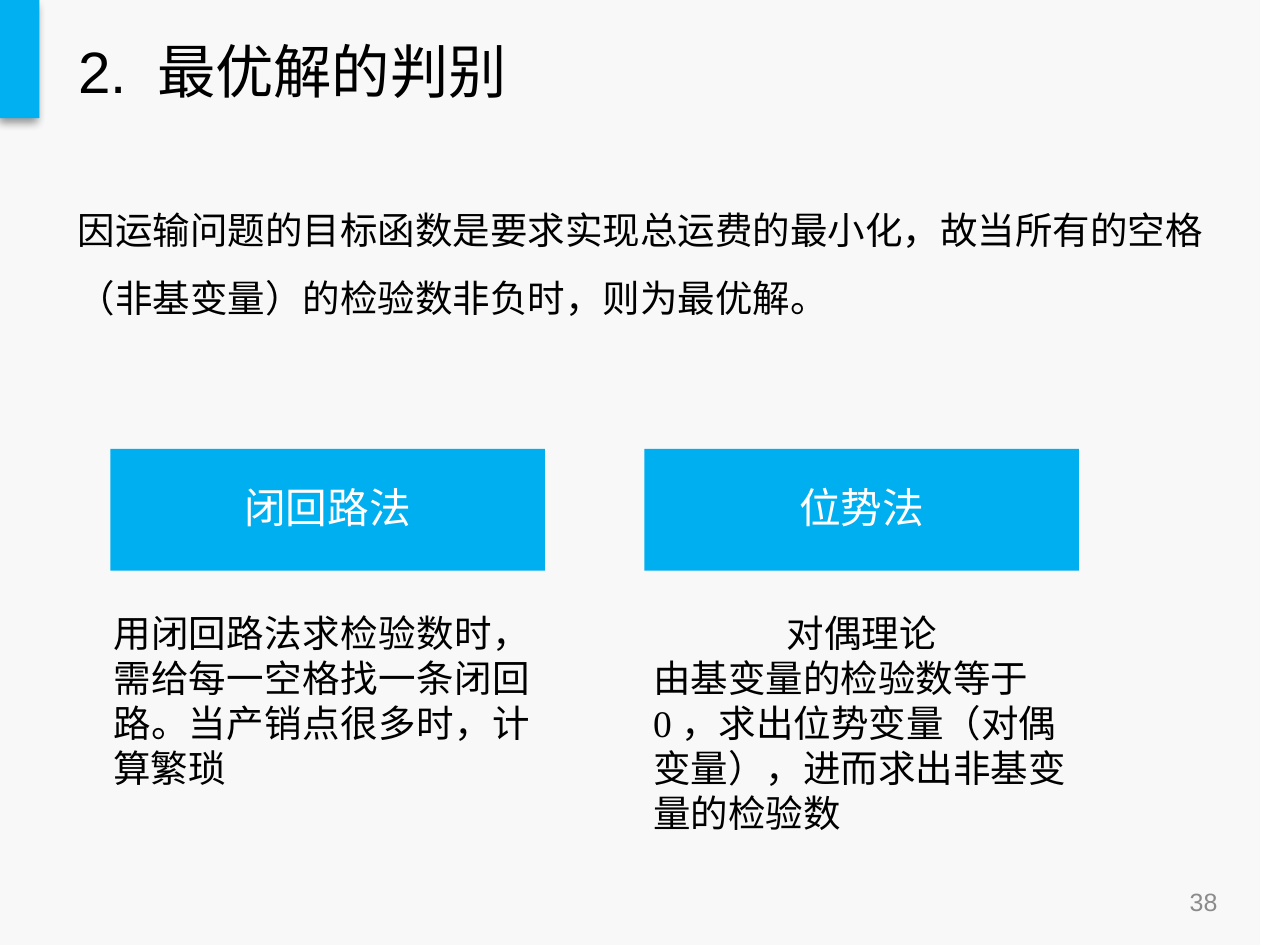

# 2. 最优解的判别
因运输问题的目标函数是要求实现总运费的最小化，故当所有的空格（非基变量）的检验数非负时，则为最优解。
闭回路法
位势法
对偶理论
由基变量的检验数等于0，求出位势变量（对偶变量），进而求出非基变量的检验数
用闭回路法求检验数时，需给每一空格找一条闭回路。当产销点很多时，计算繁琐
38